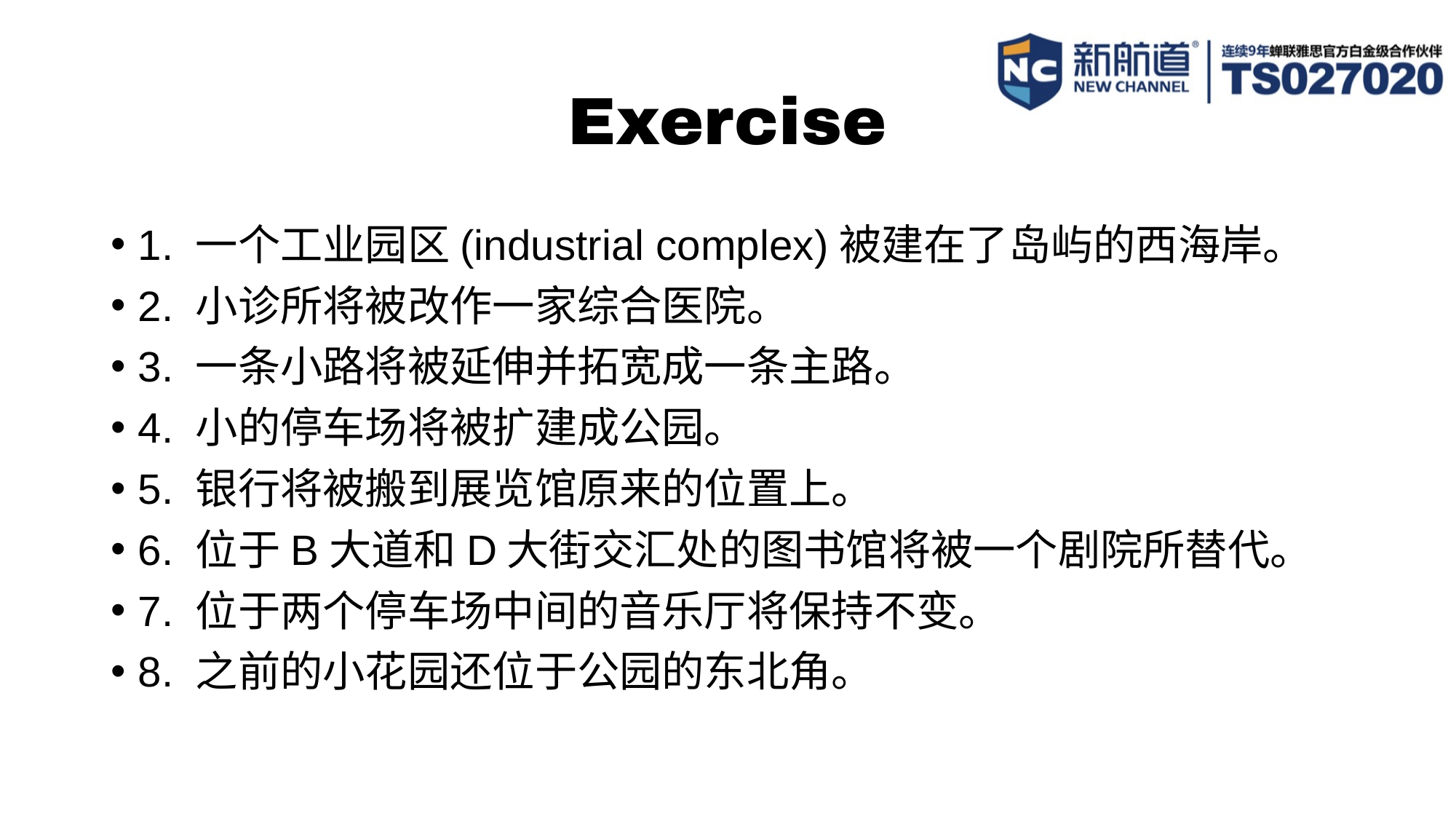

# Exercise
1. 一个工业园区(industrial complex)被建在了岛屿的西海岸。
2. 小诊所将被改作一家综合医院。
3. 一条小路将被延伸并拓宽成一条主路。
4. 小的停车场将被扩建成公园。
5. 银行将被搬到展览馆原来的位置上。
6. 位于B大道和D大街交汇处的图书馆将被一个剧院所替代。
7. 位于两个停车场中间的音乐厅将保持不变。
8. 之前的小花园还位于公园的东北角。